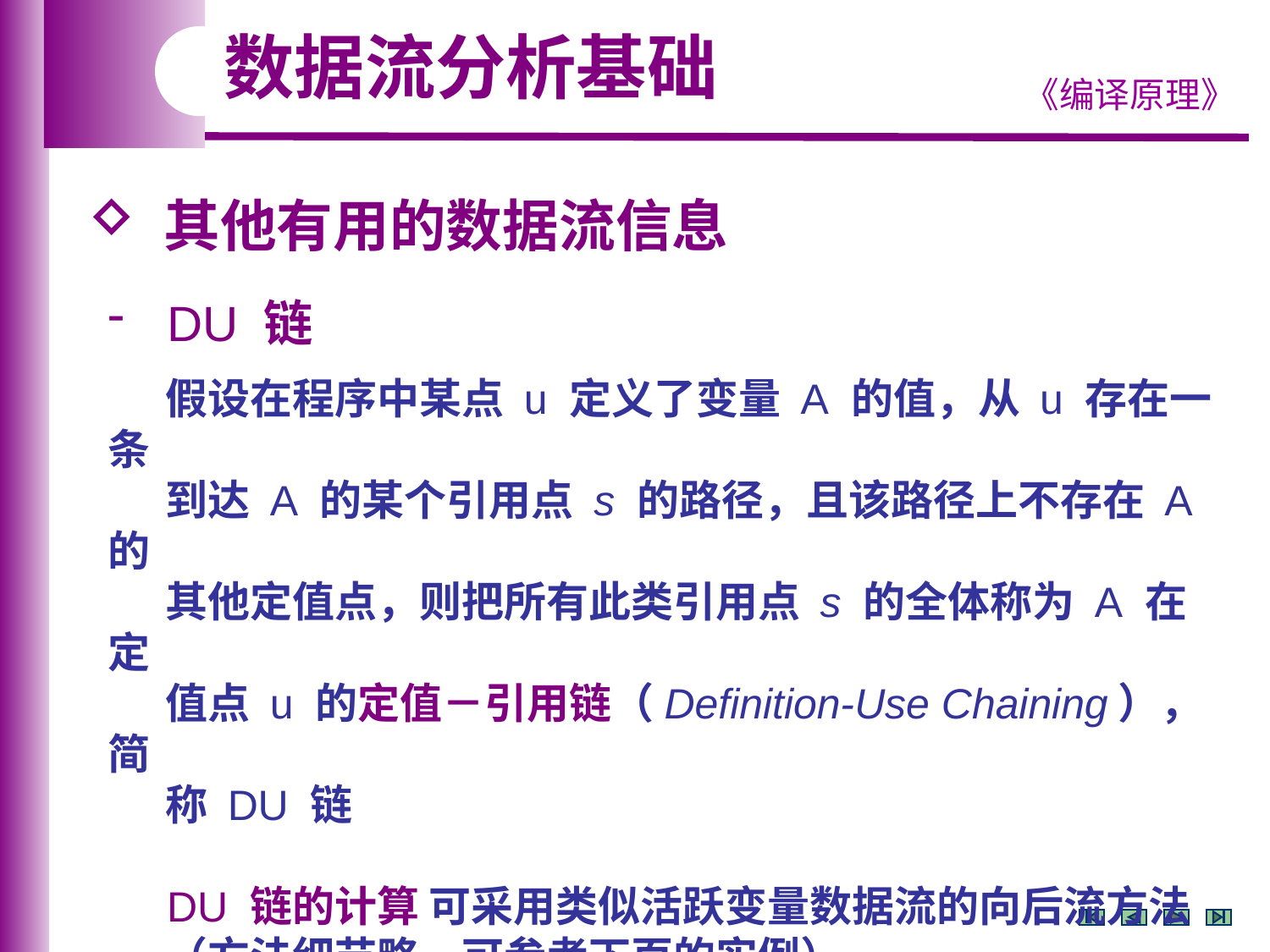

数据流分析基础
 其他有用的数据流信息
 DU 链

     假设在程序中某点 u 定义了变量 A 的值，从 u 存在一条
     到达 A 的某个引用点 s 的路径，且该路径上不存在 A 的
     其他定值点，则把所有此类引用点 s 的全体称为 A 在定
     值点 u 的定值－引用链（Definition-Use Chaining），简
     称 DU 链

     DU 链的计算 可采用类似活跃变量数据流的向后流方法
     （方法细节略，可参考下页的实例）